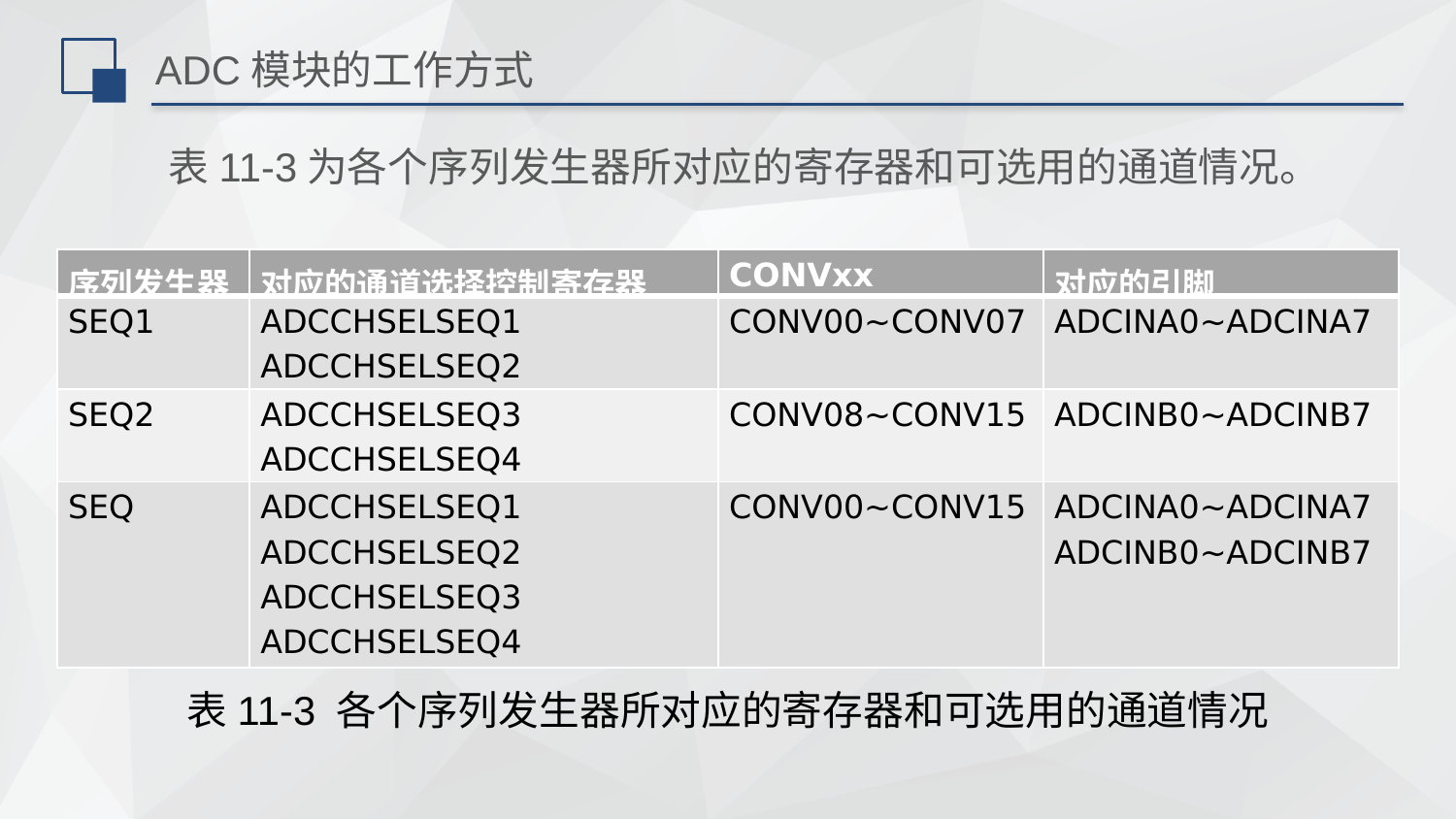

# ADC模块的工作方式
表11-3为各个序列发生器所对应的寄存器和可选用的通道情况。
| 序列发生器 | 对应的通道选择控制寄存器 | CONVxx | 对应的引脚 |
| --- | --- | --- | --- |
| SEQ1 | ADCCHSELSEQ1 ADCCHSELSEQ2 | CONV00~CONV07 | ADCINA0~ADCINA7 |
| SEQ2 | ADCCHSELSEQ3 ADCCHSELSEQ4 | CONV08~CONV15 | ADCINB0~ADCINB7 |
| SEQ | ADCCHSELSEQ1 ADCCHSELSEQ2 ADCCHSELSEQ3 ADCCHSELSEQ4 | CONV00~CONV15 | ADCINA0~ADCINA7 ADCINB0~ADCINB7 |
表11-3 各个序列发生器所对应的寄存器和可选用的通道情况